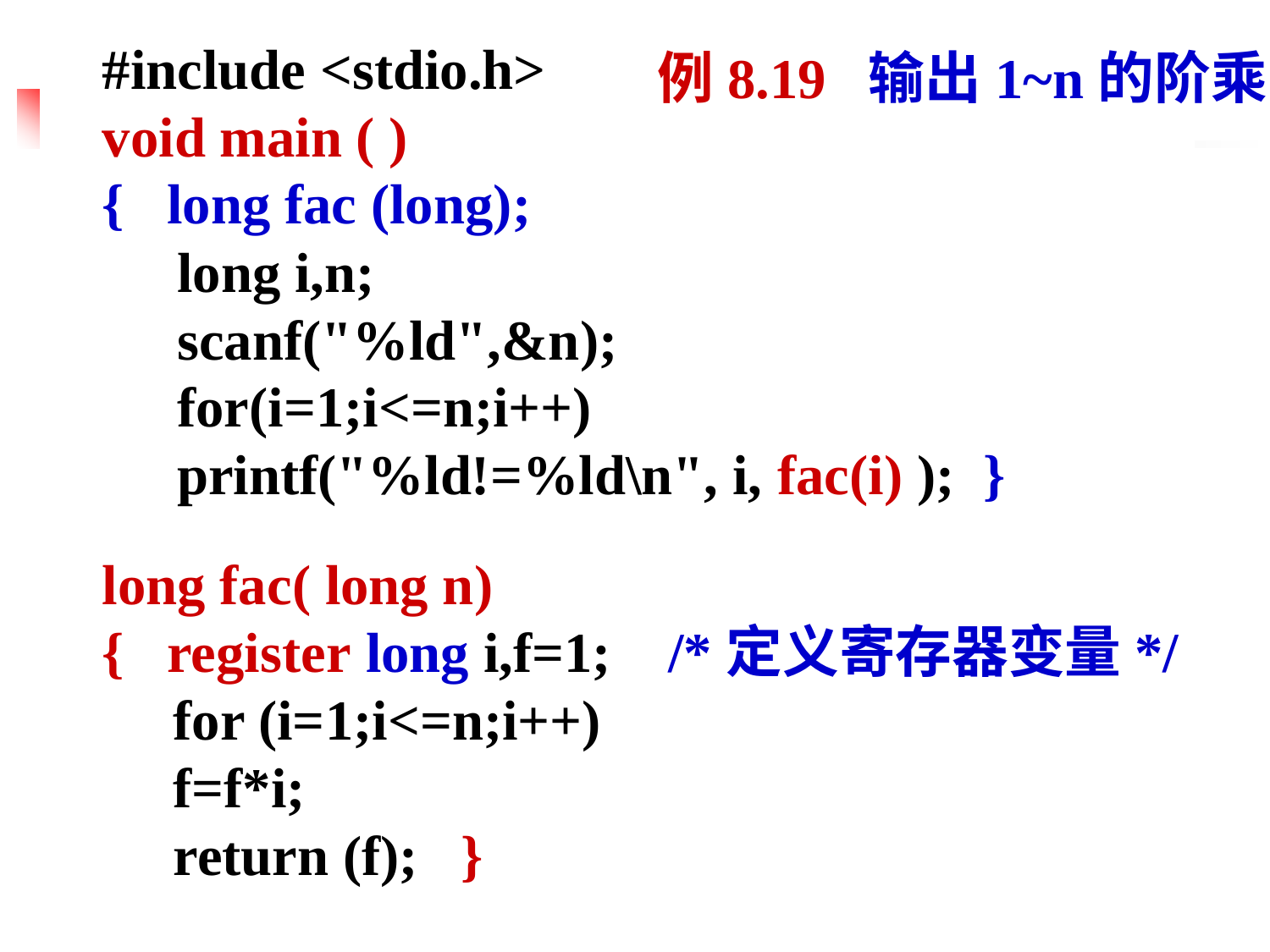

#include <stdio.h>
void main ( )
{   long fac (long);
long i,n;
scanf("%ld",&n);
for(i=1;i<=n;i++)
printf("%ld!=%ld\n", i, fac(i) );  }

long fac( long n)
{   register long i,f=1;    /*定义寄存器变量*/
     for (i=1;i<=n;i++)
     f=f*i;
     return (f);   }
例8.19  输出1~n的阶乘